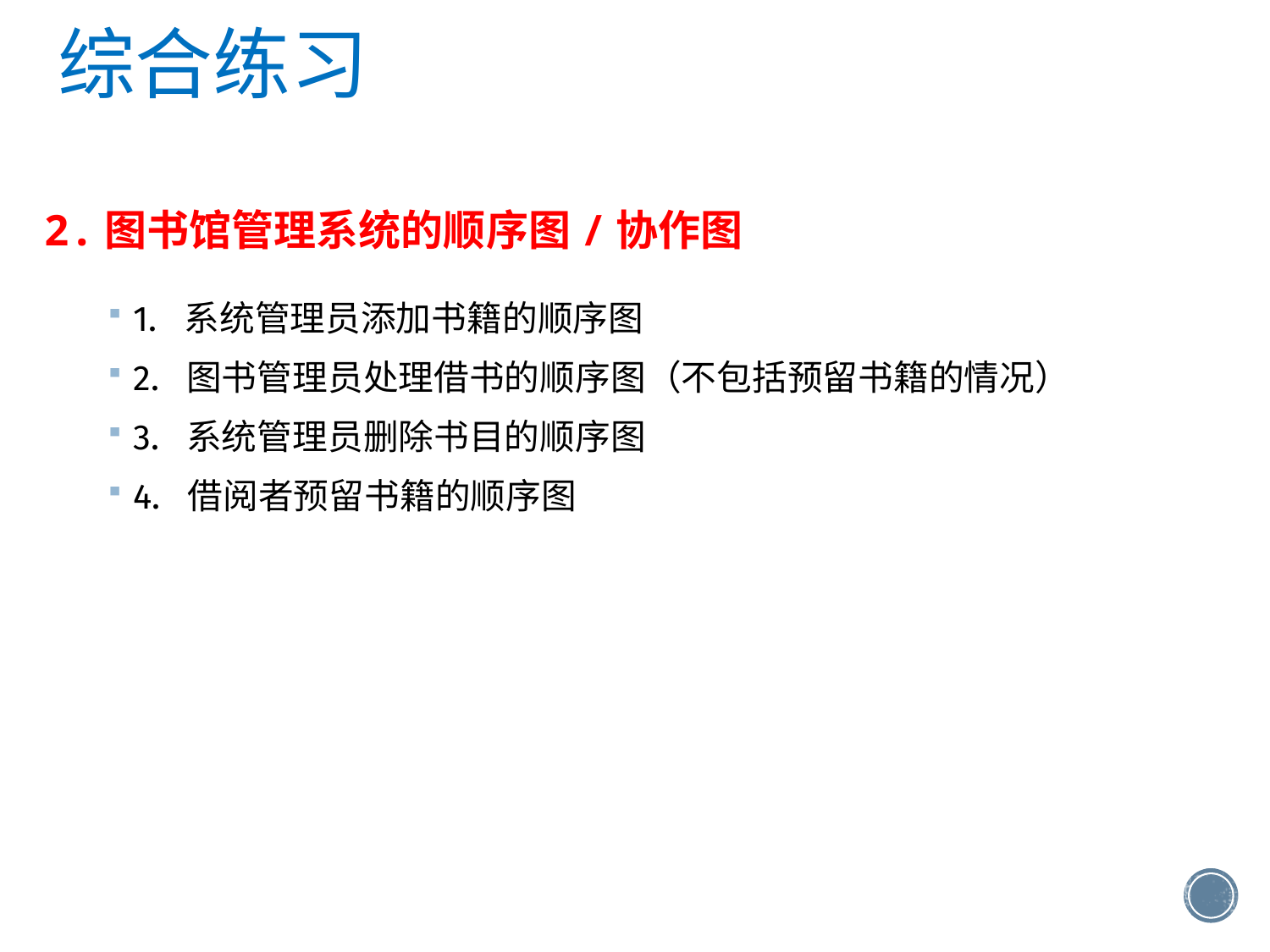

综合练习
2.图书馆管理系统的顺序图/协作图
1.  系统管理员添加书籍的顺序图
2.  图书管理员处理借书的顺序图（不包括预留书籍的情况）
3.  系统管理员删除书目的顺序图
4.  借阅者预留书籍的顺序图